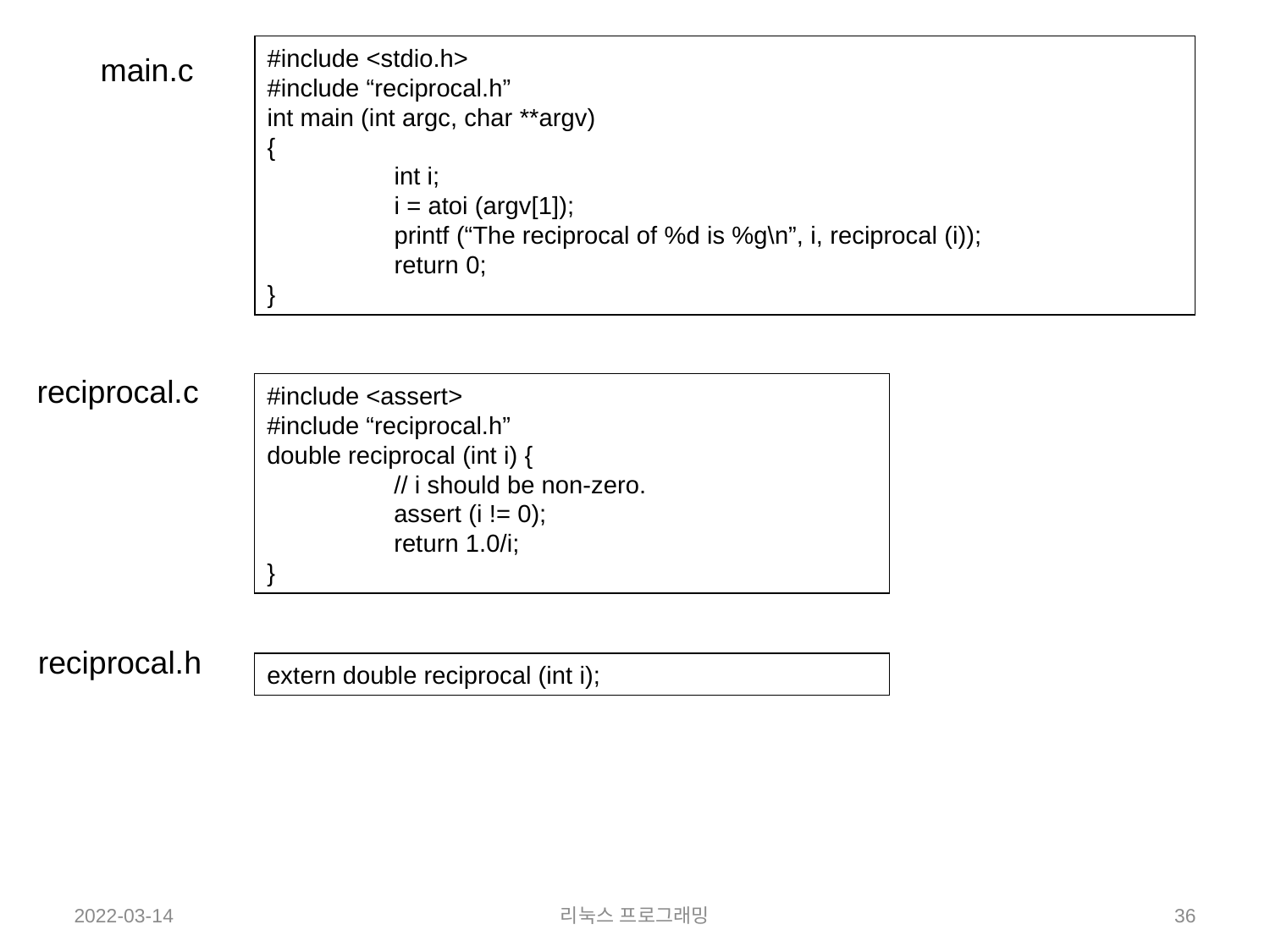

#include <stdio.h>
#include “reciprocal.h”
int main (int argc, char **argv)
{
	int i;
	i = atoi (argv[1]);
	printf (“The reciprocal of %d is %g\n”, i, reciprocal (i));
	return 0;
}
main.c
reciprocal.c
#include <assert>
#include “reciprocal.h”
double reciprocal (int i) {
	// i should be non-zero.
	assert (i != 0);
	return 1.0/i;
}
reciprocal.h
extern double reciprocal (int i);
2022-03-14
리눅스 프로그래밍
36